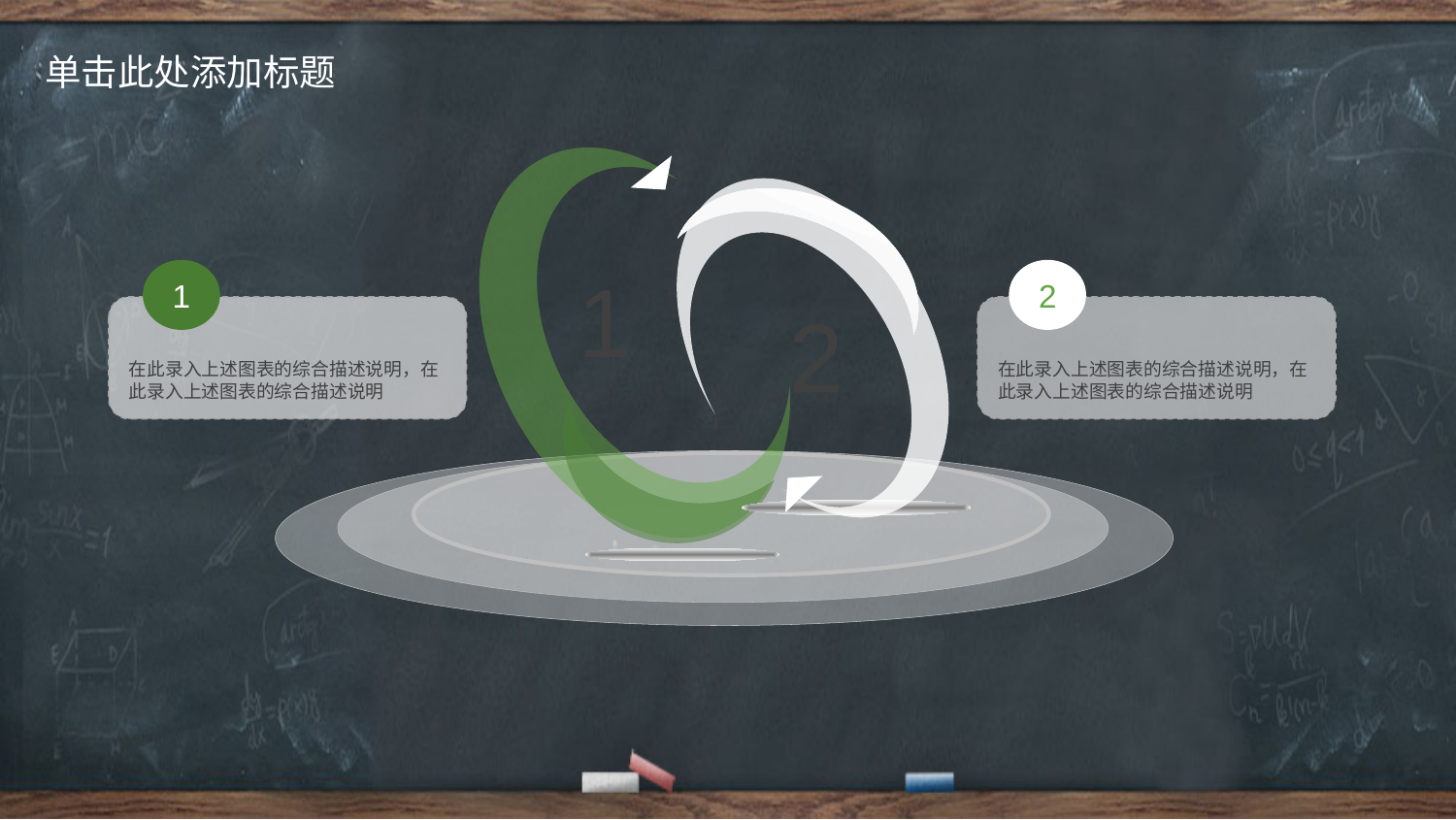

1
1
2
2
在此录入上述图表的综合描述说明，在此录入上述图表的综合描述说明
在此录入上述图表的综合描述说明，在此录入上述图表的综合描述说明